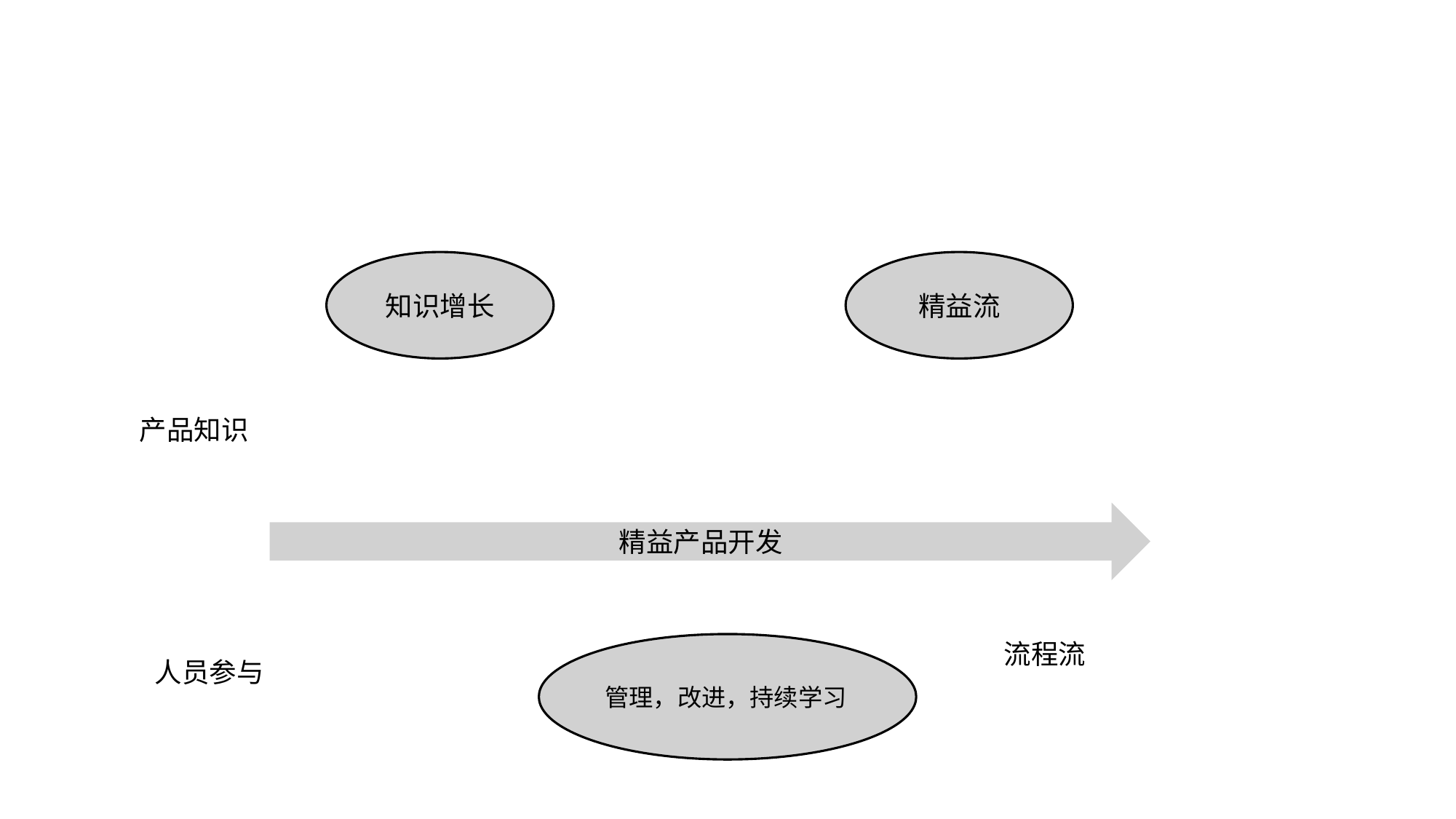

知识增长
精益流
产品知识
精益产品开发
流程流
管理，改进，持续学习
人员参与